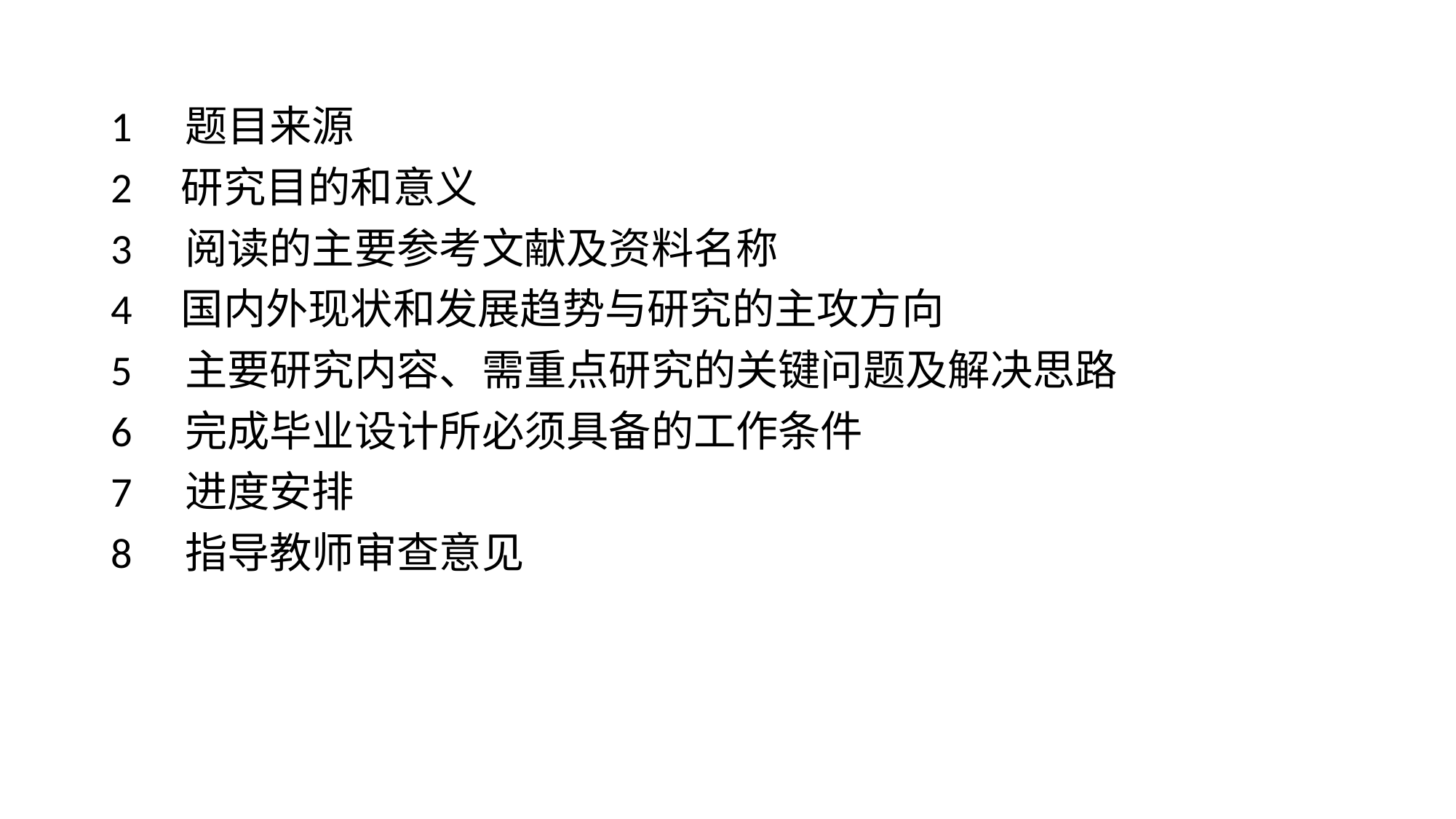

1　题目来源
2    研究目的和意义
3　阅读的主要参考文献及资料名称
4    国内外现状和发展趋势与研究的主攻方向
5　主要研究内容、需重点研究的关键问题及解决思路
6　完成毕业设计所必须具备的工作条件
7　进度安排
8　指导教师审查意见